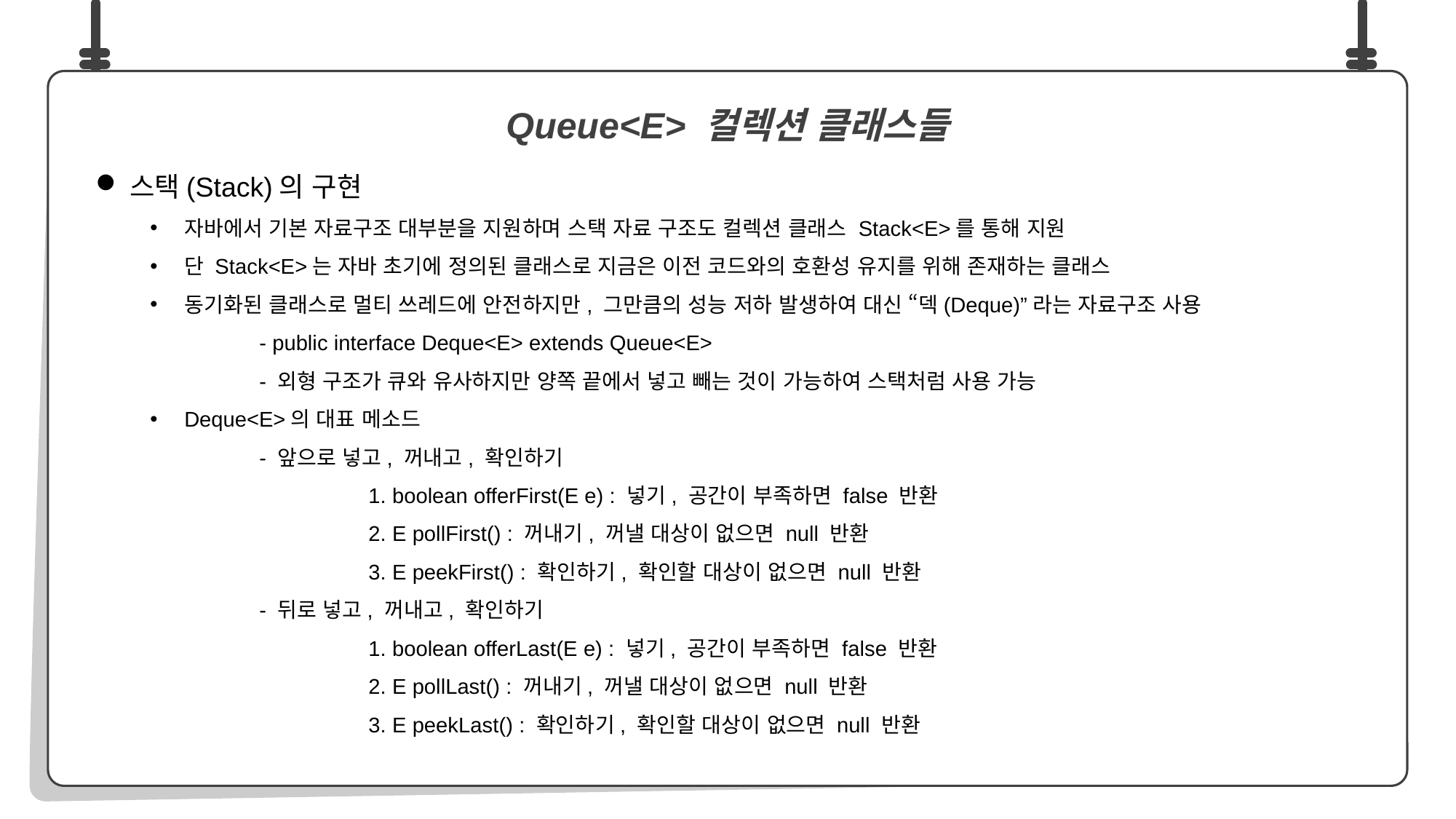

스택(Stack)의 구현
자바에서 기본 자료구조 대부분을 지원하며 스택 자료 구조도 컬렉션 클래스 Stack<E>를 통해 지원
단 Stack<E>는 자바 초기에 정의된 클래스로 지금은 이전 코드와의 호환성 유지를 위해 존재하는 클래스
동기화된 클래스로 멀티 쓰레드에 안전하지만, 그만큼의 성능 저하 발생하여 대신 “덱(Deque)”라는 자료구조 사용
	- public interface Deque<E> extends Queue<E>
	- 외형 구조가 큐와 유사하지만 양쪽 끝에서 넣고 빼는 것이 가능하여 스택처럼 사용 가능
Deque<E>의 대표 메소드
	- 앞으로 넣고, 꺼내고, 확인하기
		1. boolean offerFirst(E e) : 넣기, 공간이 부족하면 false 반환
		2. E pollFirst() : 꺼내기, 꺼낼 대상이 없으면 null 반환
		3. E peekFirst() : 확인하기, 확인할 대상이 없으면 null 반환
	- 뒤로 넣고, 꺼내고, 확인하기
		1. boolean offerLast(E e) : 넣기, 공간이 부족하면 false 반환
		2. E pollLast() : 꺼내기, 꺼낼 대상이 없으면 null 반환
		3. E peekLast() : 확인하기, 확인할 대상이 없으면 null 반환

Queue<E> 컬렉션 클래스들